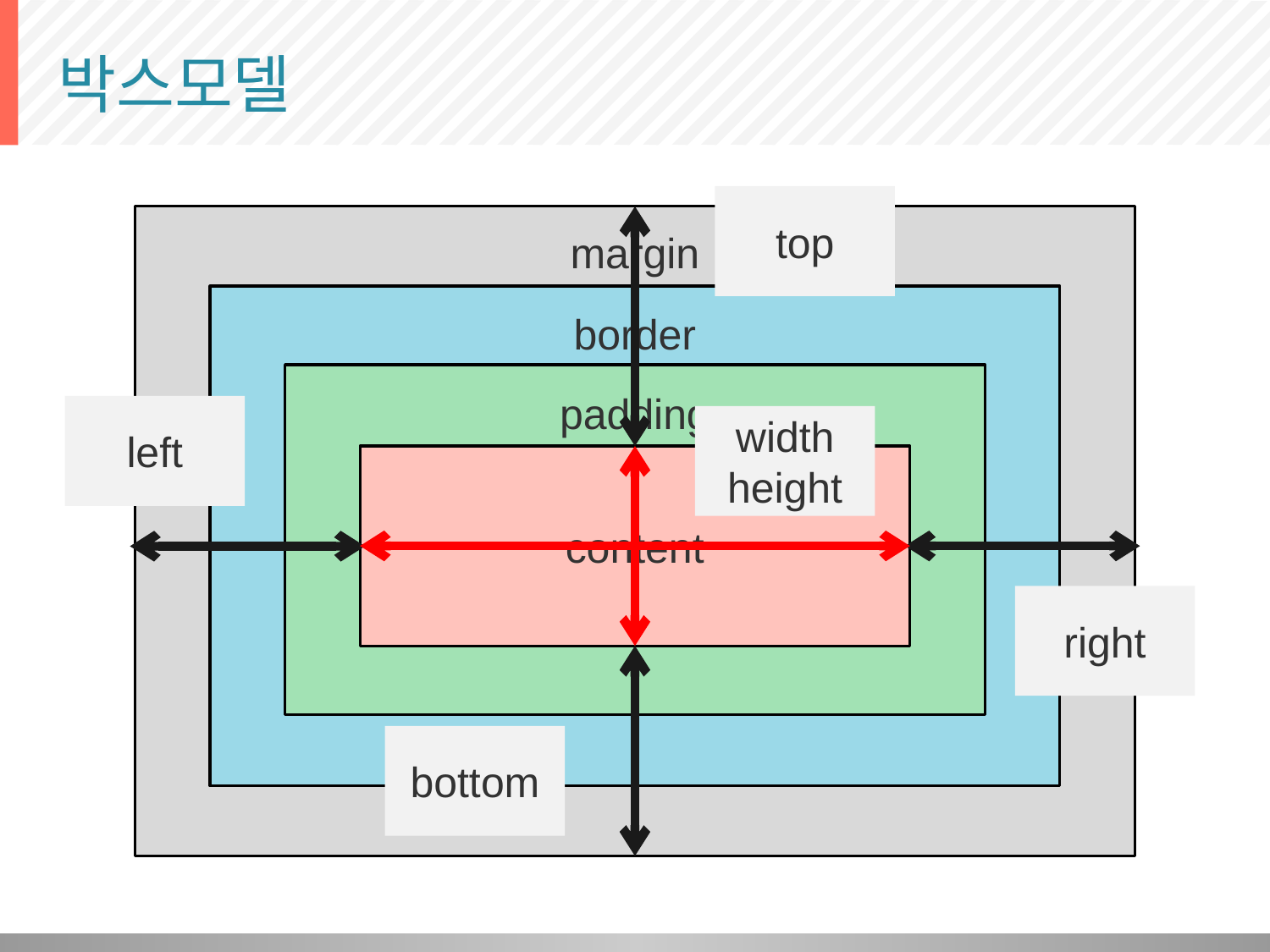

# 박스모델
top
margin

border

padding

left
width
height
content
right
bottom